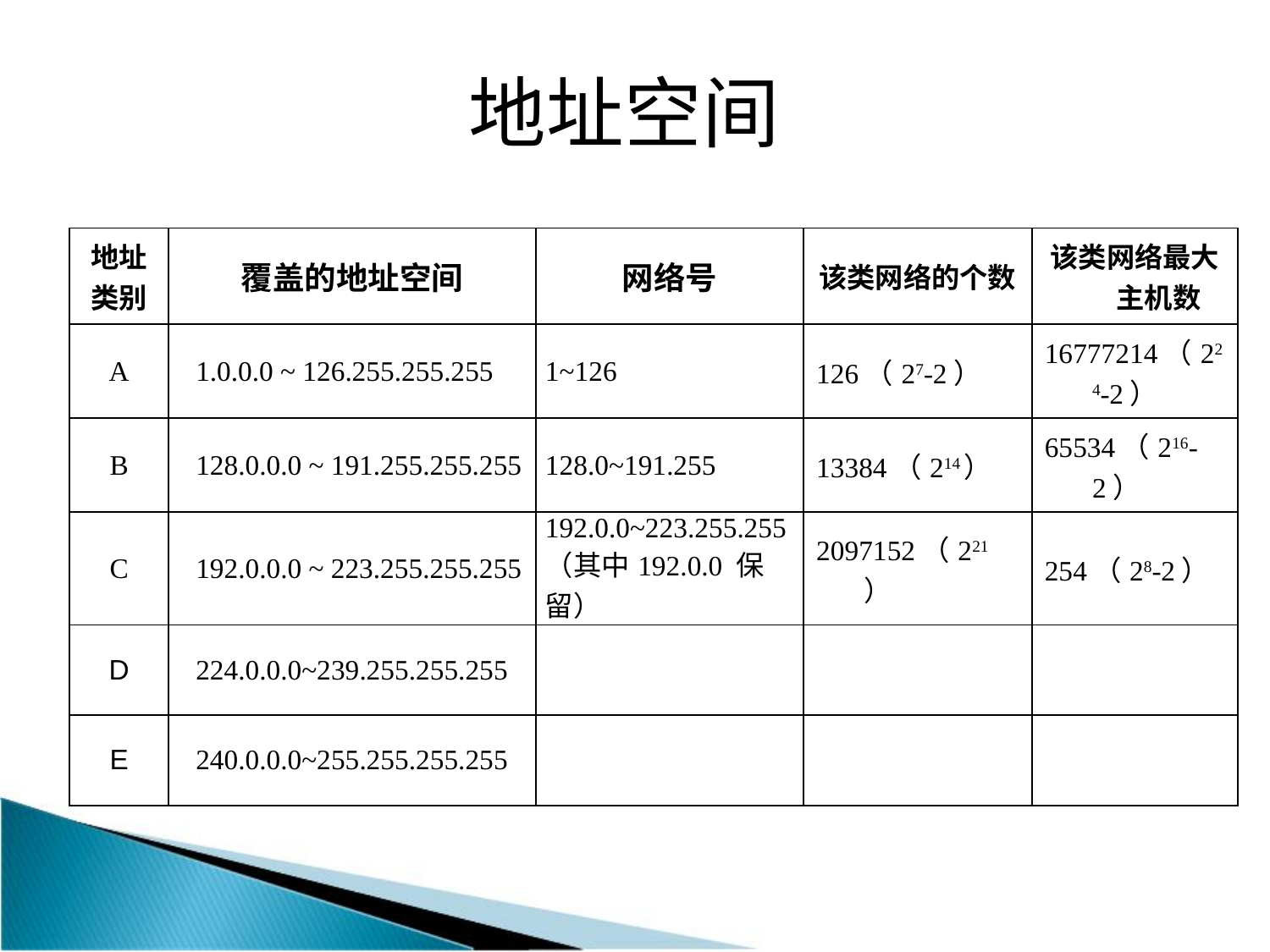

# 地址空间
| 地址类别 | 覆盖的地址空间 | 网络号 | 该类网络的个数 | 该类网络最大主机数 |
| --- | --- | --- | --- | --- |
| A | 1.0.0.0 ~ 126.255.255.255 | 1~126 | 126（27-2） | 16777214（224-2） |
| B | 128.0.0.0 ~ 191.255.255.255 | 128.0~191.255 | 13384（214） | 65534（216-2） |
| C | 192.0.0.0 ~ 223.255.255.255 | 192.0.0~223.255.255 （其中192.0.0 保留） | 2097152（221） | 254（28-2） |
| D | 224.0.0.0~239.255.255.255 |  |  |  |
| E | 240.0.0.0~255.255.255.255 |  |  |  |